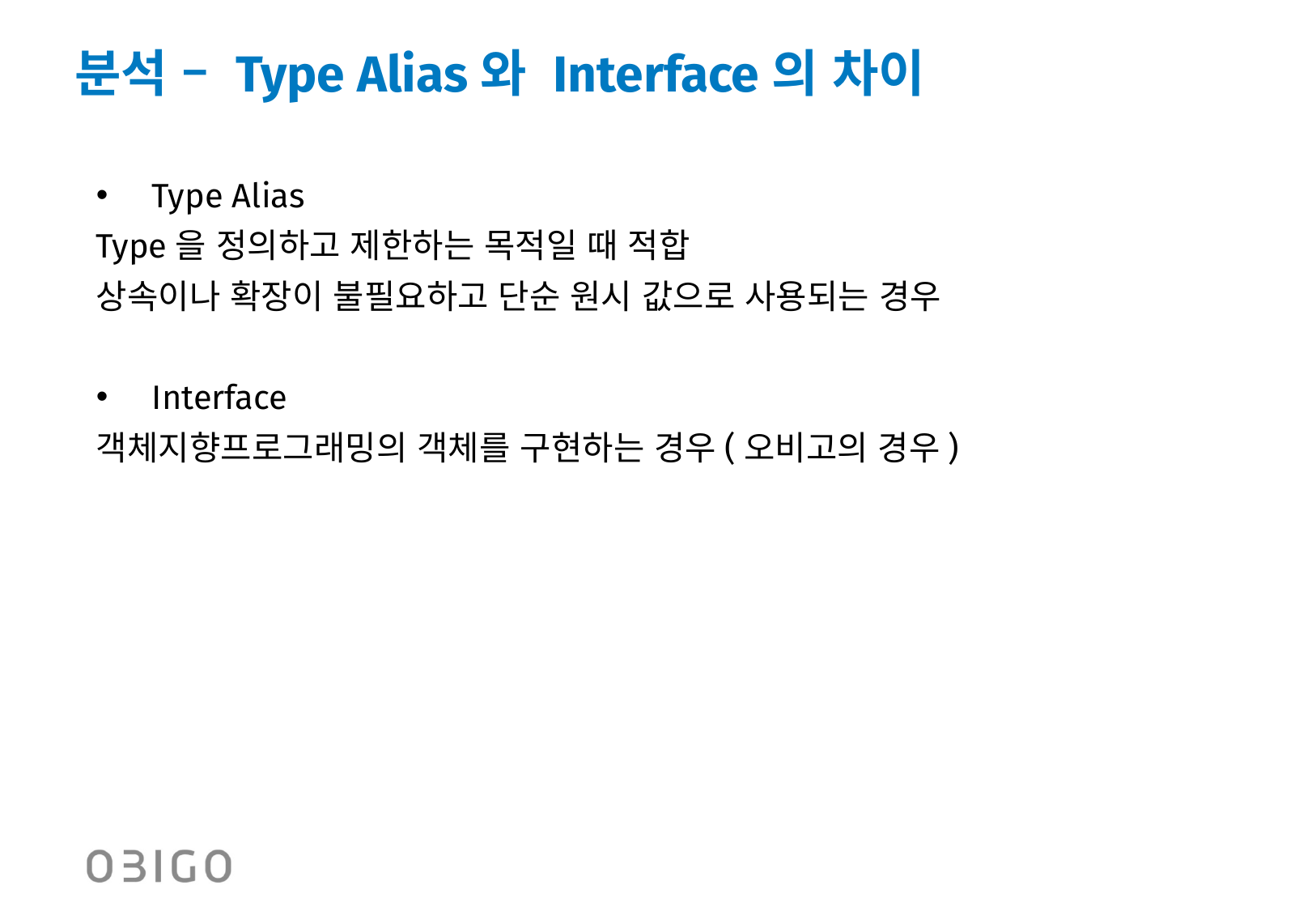

# 분석 – Type Alias와 Interface의 차이
Type Alias
Type을 정의하고 제한하는 목적일 때 적합
상속이나 확장이 불필요하고 단순 원시 값으로 사용되는 경우

Interface
객체지향프로그래밍의 객체를 구현하는 경우(오비고의 경우)